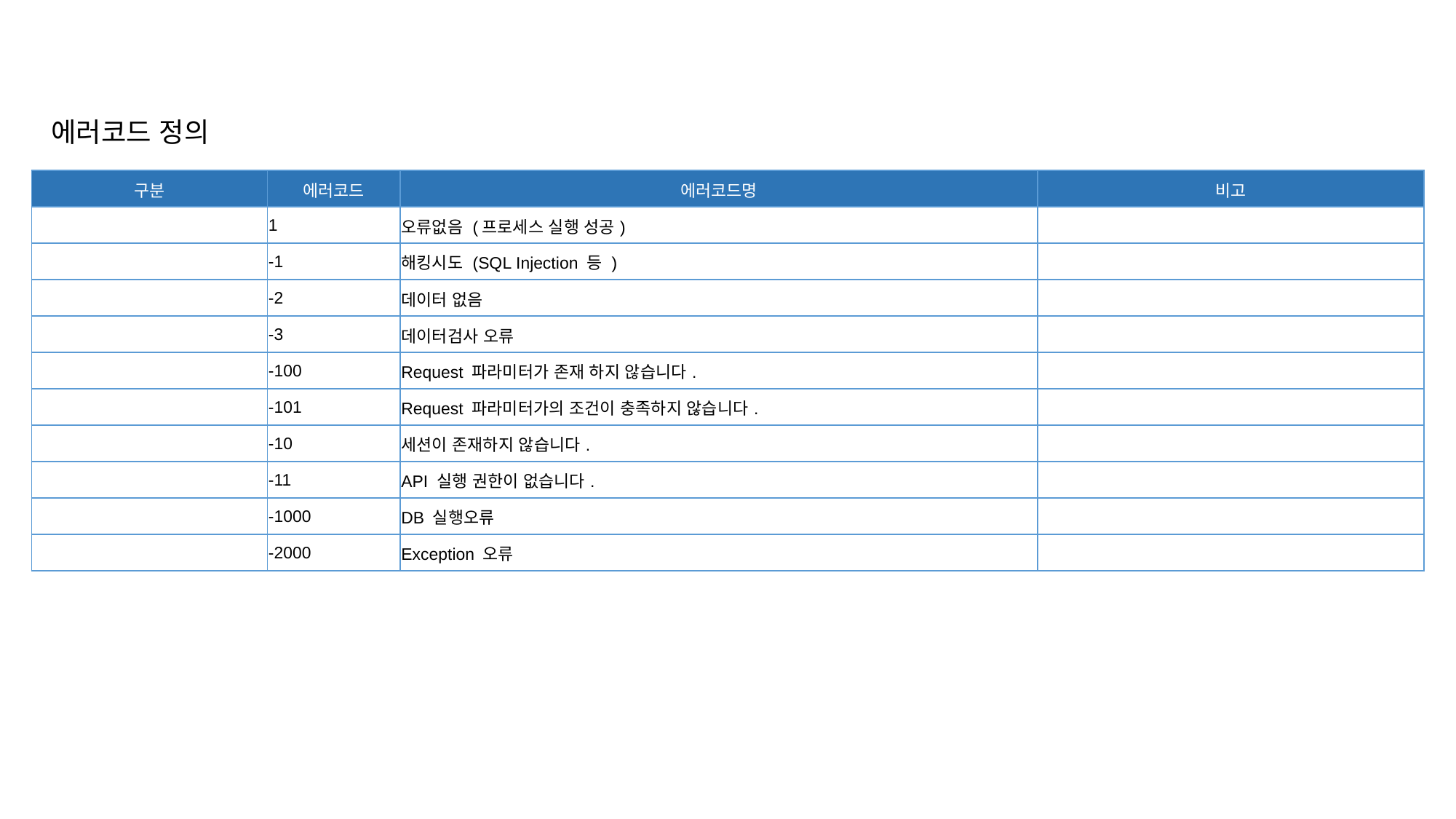

에러코드 정의
| 구분 | 에러코드 | 에러코드명 | 비고 |
| --- | --- | --- | --- |
|  | 1 | 오류없음 (프로세스 실행 성공) |  |
|  | -1 | 해킹시도 (SQL Injection 등 ) |  |
|  | -2 | 데이터 없음 |  |
|  | -3 | 데이터검사 오류 |  |
|  | -100 | Request 파라미터가 존재 하지 않습니다. |  |
|  | -101 | Request 파라미터가의 조건이 충족하지 않습니다. |  |
|  | -10 | 세션이 존재하지 않습니다. |  |
|  | -11 | API 실행 권한이 없습니다. |  |
|  | -1000 | DB 실행오류 |  |
|  | -2000 | Exception 오류 |  |